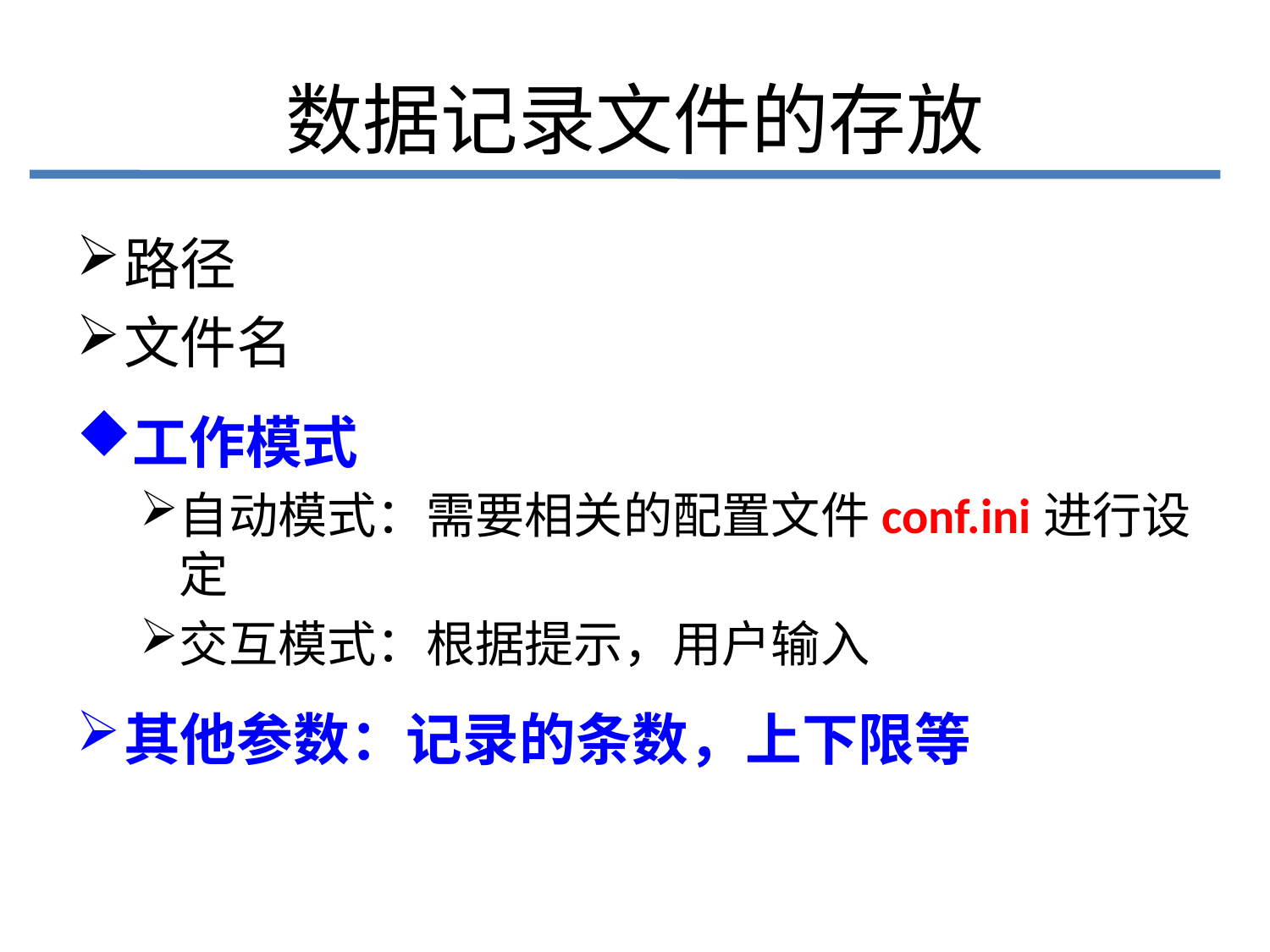

# 数据记录文件的存放
路径
文件名
工作模式
自动模式：需要相关的配置文件conf.ini进行设定
交互模式：根据提示，用户输入
其他参数：记录的条数，上下限等